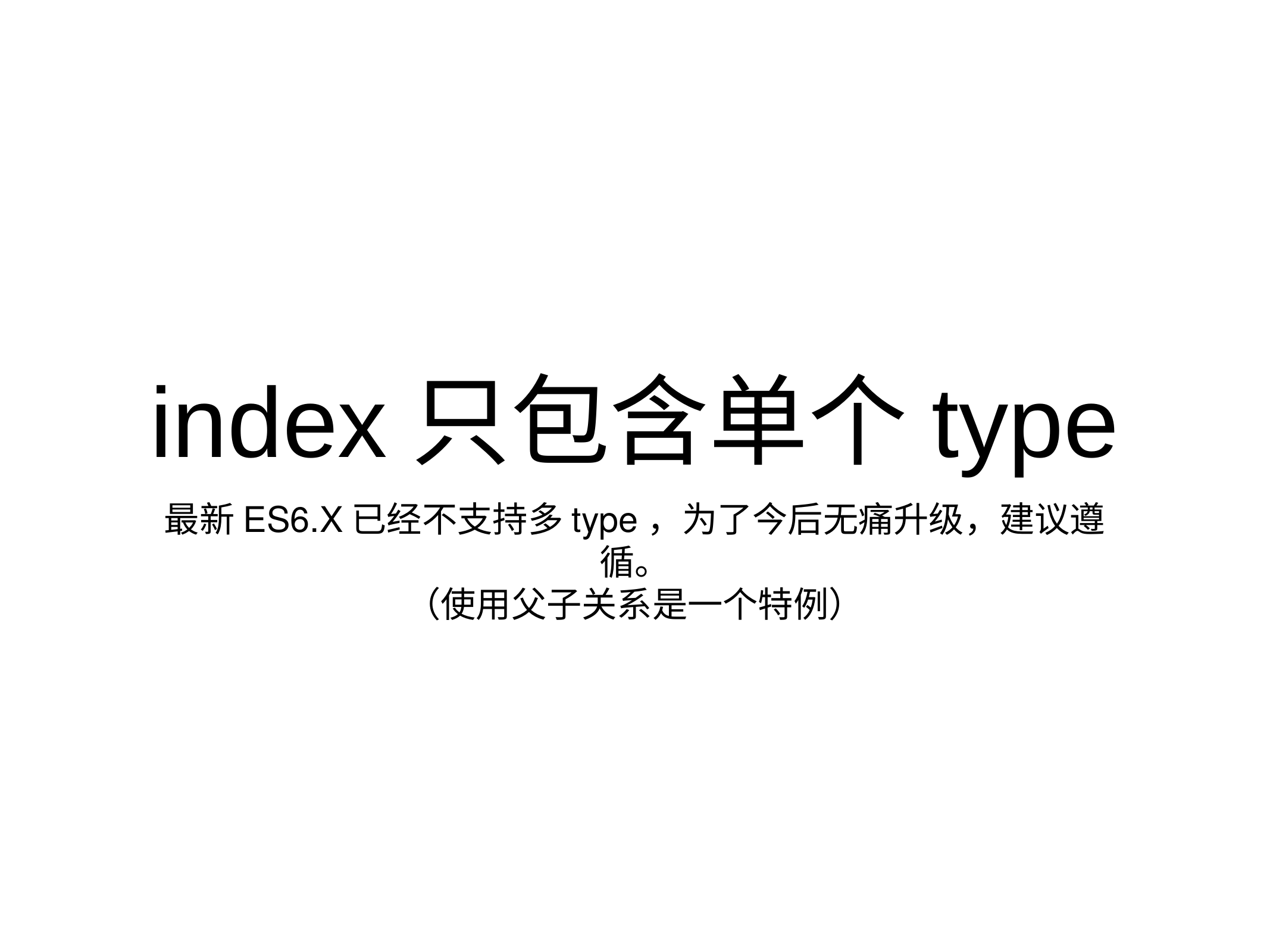

# index只包含单个type
最新ES6.X已经不支持多type，为了今后无痛升级，建议遵循。
（使用父子关系是一个特例）